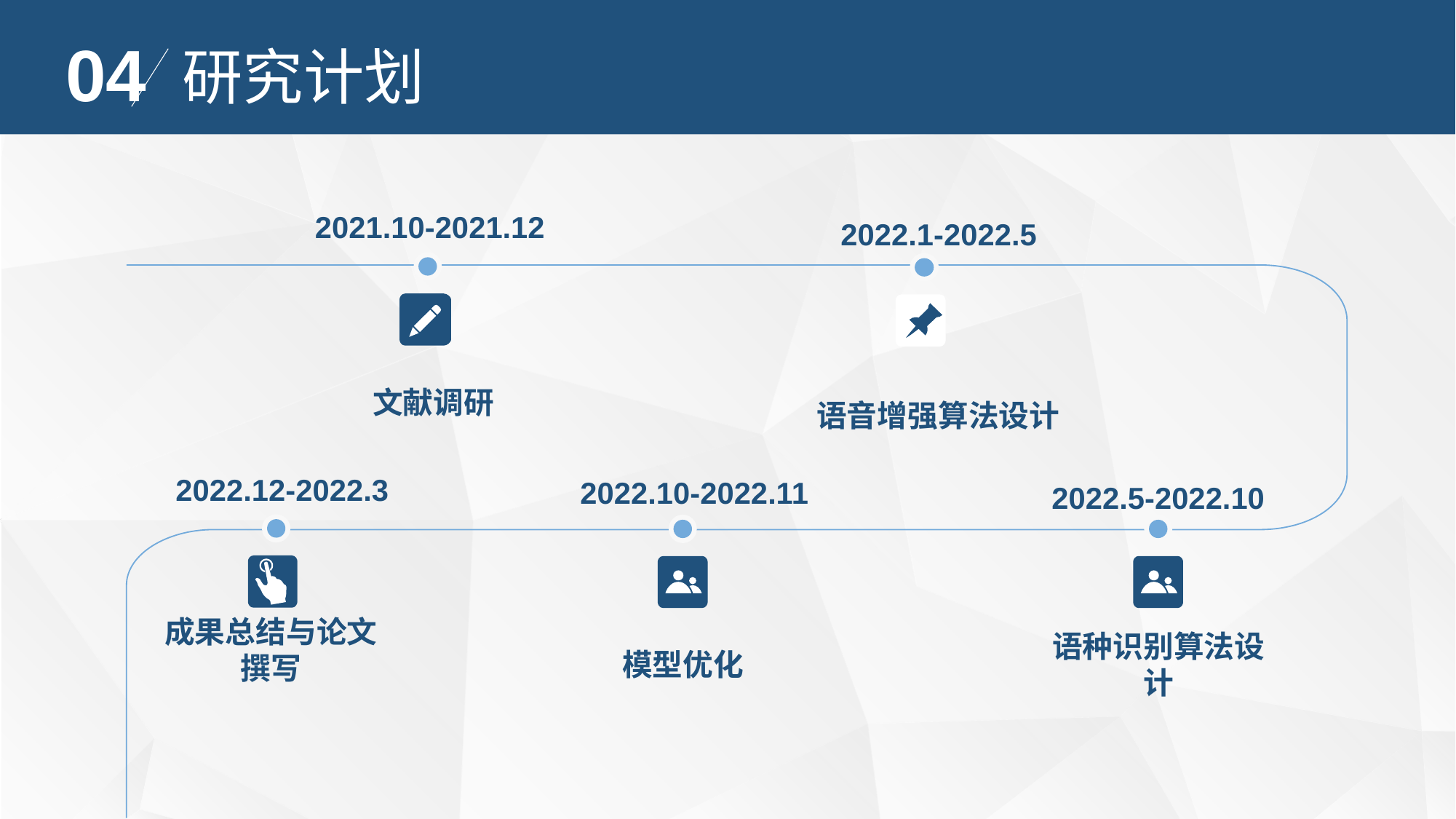

04
研究计划
2021.10-2021.12

文献调研
2022.1-2022.5

   语音增强算法设计

2022.12-2022.3

成果总结与论文撰写
2022.10-2022.11

模型优化
2022.5-2022.10

语种识别算法设计